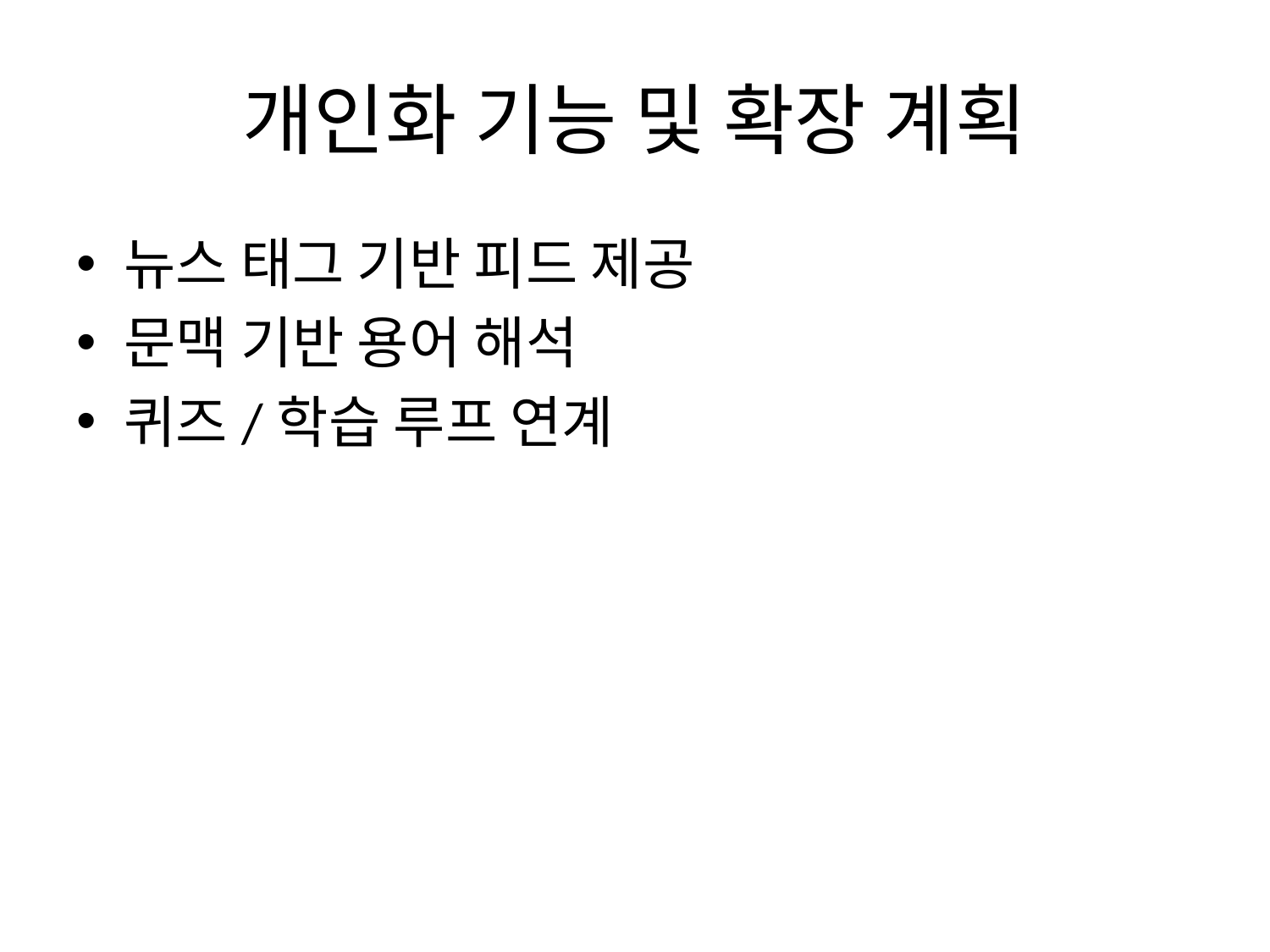

# 개인화 기능 및 확장 계획
뉴스 태그 기반 피드 제공
문맥 기반 용어 해석
퀴즈/학습 루프 연계